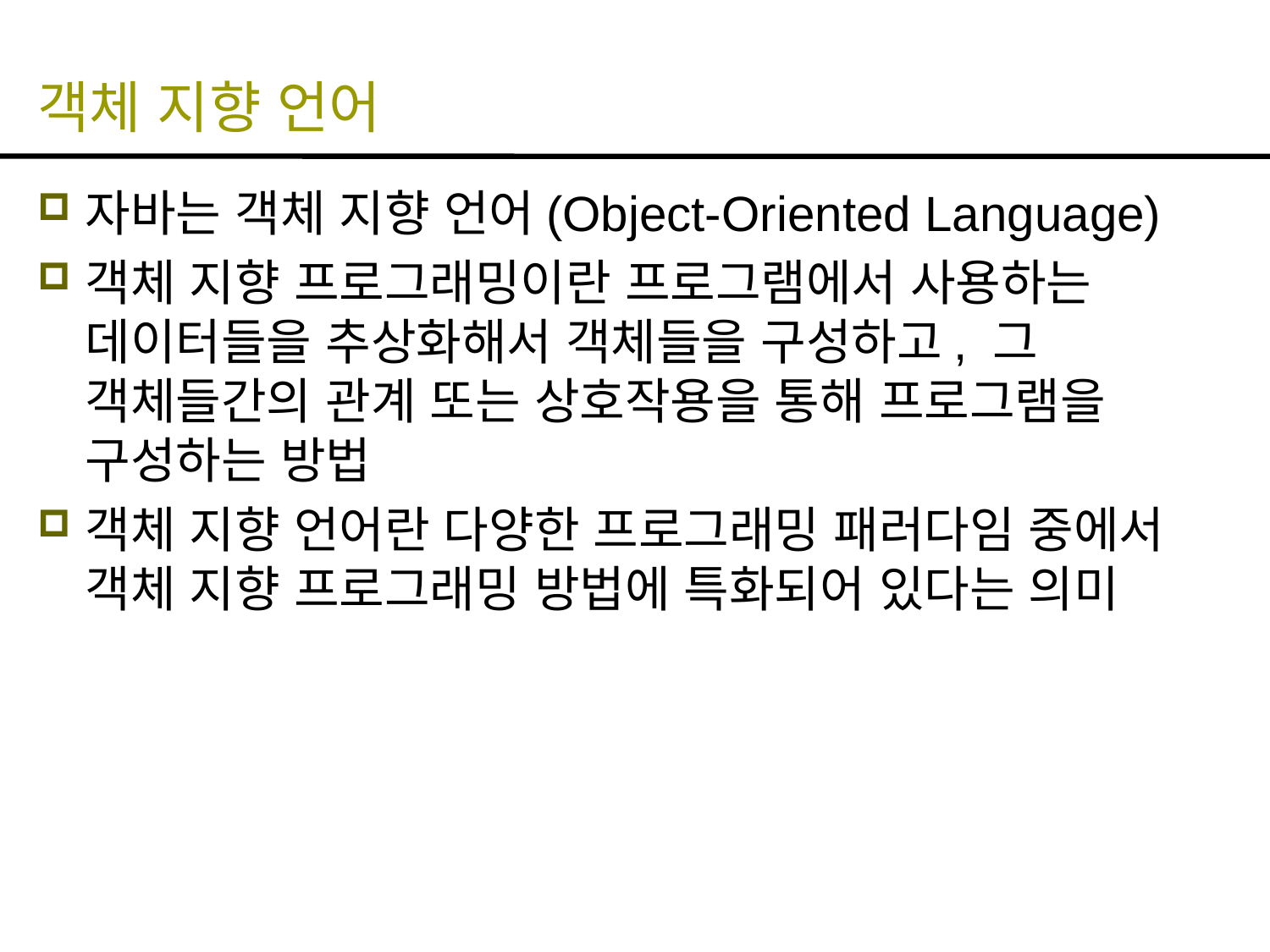

# 객체 지향 언어
자바는 객체 지향 언어(Object-Oriented Language)
객체 지향 프로그래밍이란 프로그램에서 사용하는 데이터들을 추상화해서 객체들을 구성하고, 그 객체들간의 관계 또는 상호작용을 통해 프로그램을 구성하는 방법
객체 지향 언어란 다양한 프로그래밍 패러다임 중에서 객체 지향 프로그래밍 방법에 특화되어 있다는 의미